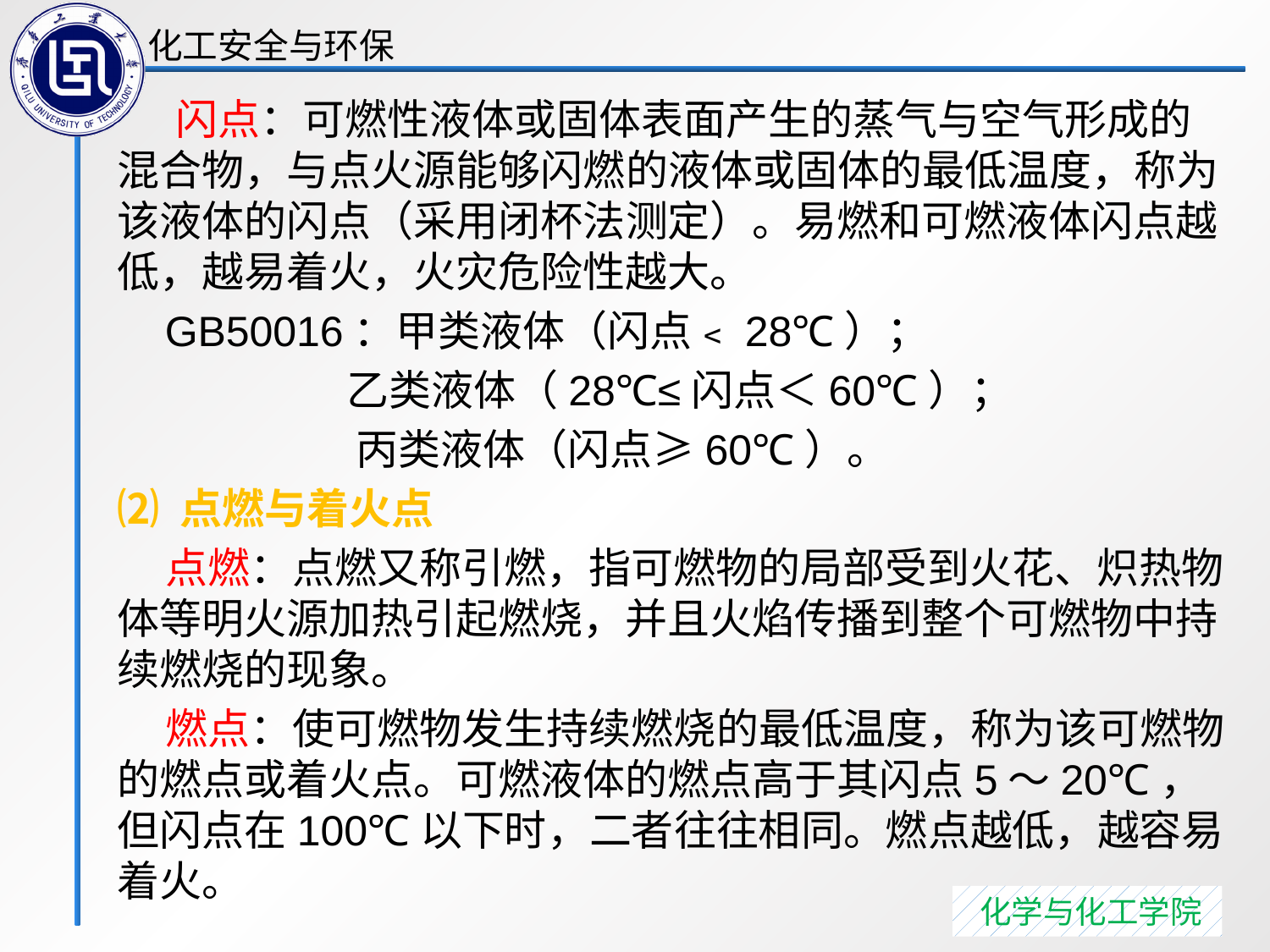

闪点：可燃性液体或固体表面产生的蒸气与空气形成的混合物，与点火源能够闪燃的液体或固体的最低温度，称为该液体的闪点（采用闭杯法测定）。易燃和可燃液体闪点越低，越易着火，火灾危险性越大。
    GB50016：甲类液体（闪点﹤28℃）；
                       乙类液体（28℃≤闪点＜60℃）；
                        丙类液体（闪点≥60℃）。
⑵ 点燃与着火点
    点燃：点燃又称引燃，指可燃物的局部受到火花、炽热物体等明火源加热引起燃烧，并且火焰传播到整个可燃物中持续燃烧的现象。
    燃点：使可燃物发生持续燃烧的最低温度，称为该可燃物的燃点或着火点。可燃液体的燃点高于其闪点5～20℃，但闪点在100℃以下时，二者往往相同。燃点越低，越容易着火。